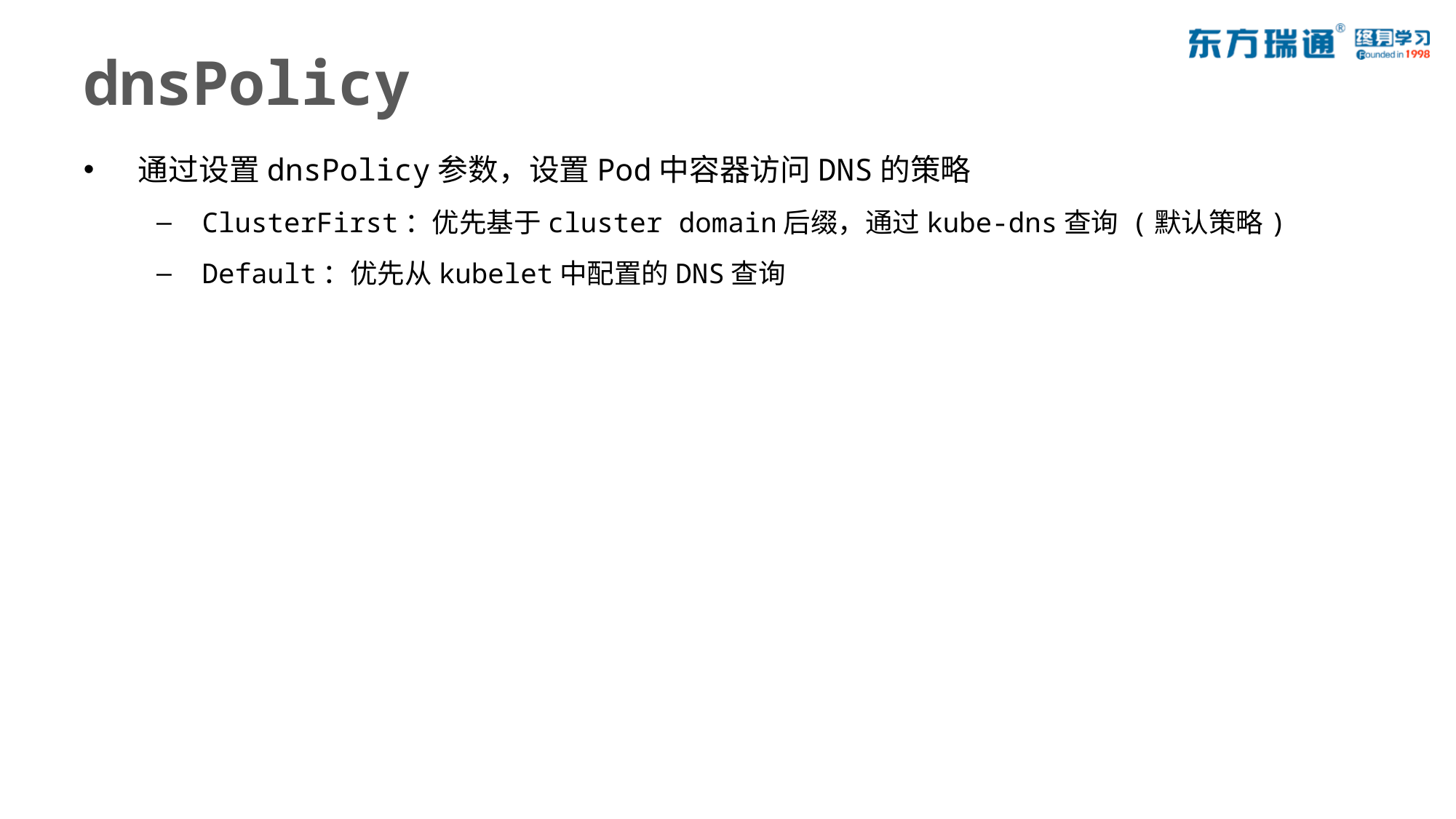

# dnsPolicy
通过设置dnsPolicy参数，设置Pod中容器访问DNS的策略
ClusterFirst：优先基于cluster domain后缀，通过kube-dns查询 (默认策略)
Default：优先从kubelet中配置的DNS查询